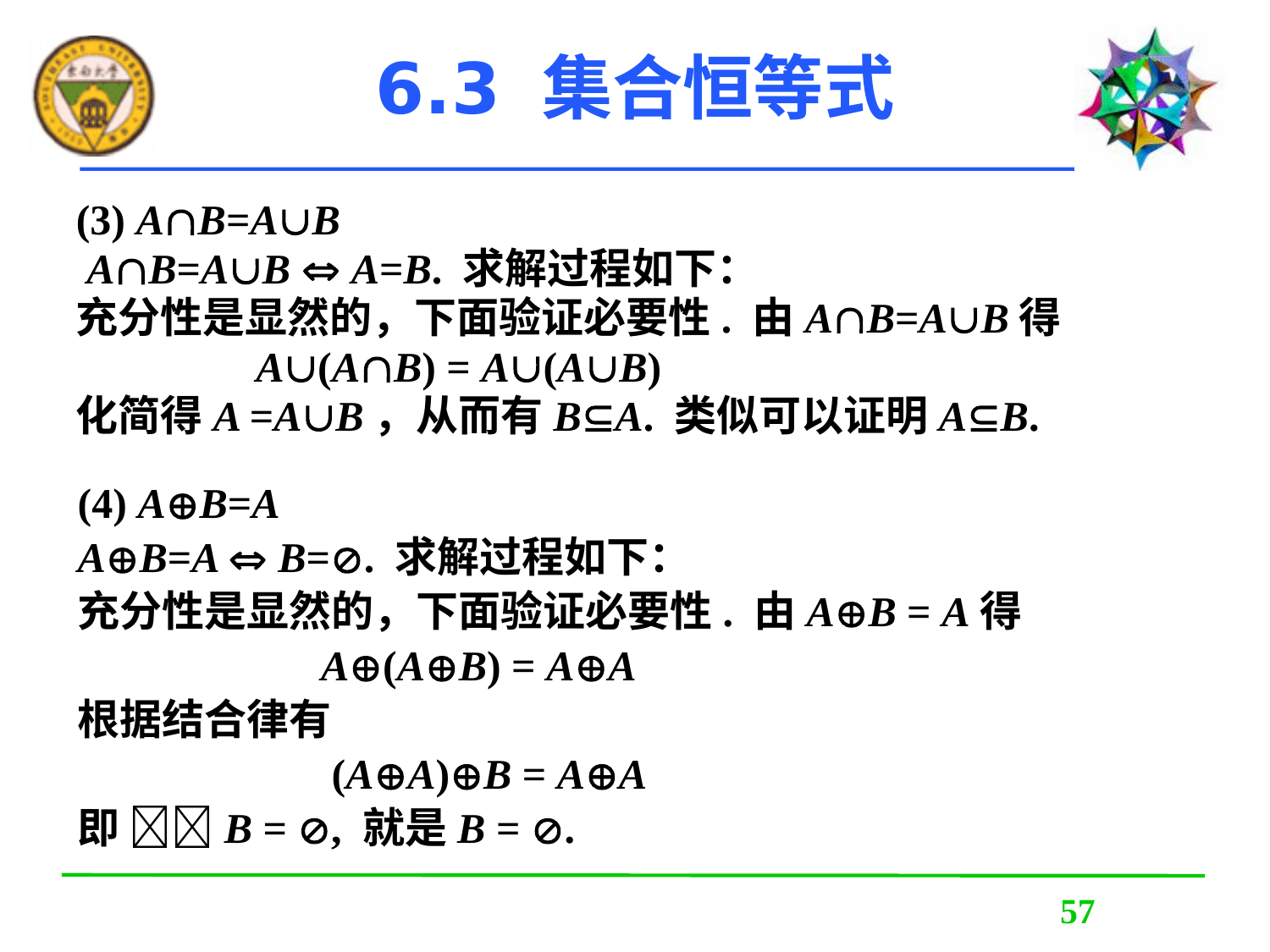

# 6.3 集合恒等式
(3) A∩B=A∪B
 A∩B=A∪B ⇔ A=B. 求解过程如下：
充分性是显然的，下面验证必要性. 由A∩B=A∪B得
                 A∪(A∩B) = A∪(A∪B)
化简得A =A∪B，从而有B⊆A. 类似可以证明A⊆B.
(4) A⊕B=A
A⊕B=A ⇔ B=∅. 求解过程如下：
充分性是显然的，下面验证必要性. 由A⊕B = A得
                       A⊕(A⊕B) = A⊕A
根据结合律有
                        (A⊕A)⊕B = A⊕A
即 ∅⊕B = ∅, 就是B = ∅.